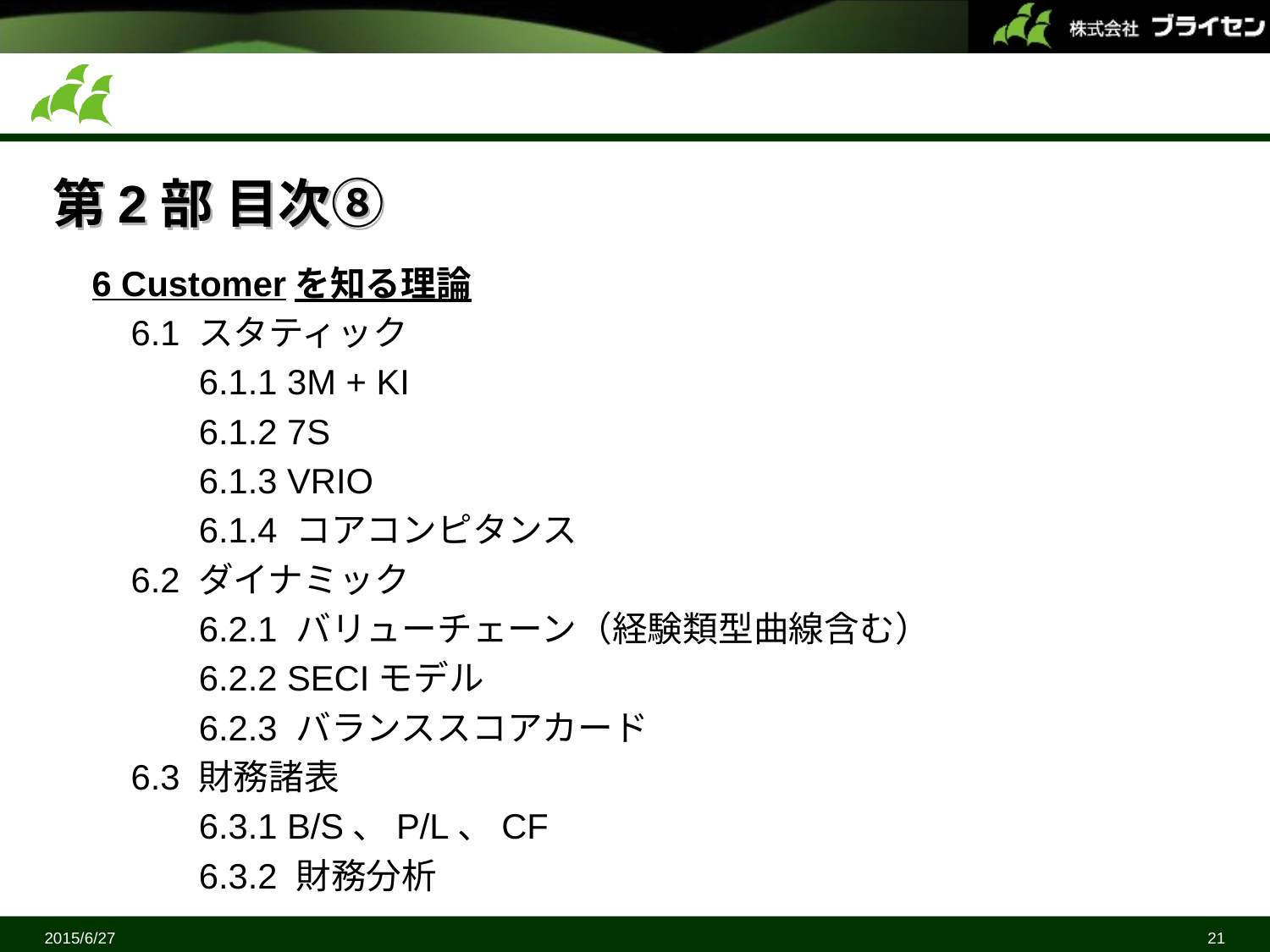

# 第2部 目次⑧

    6 Customerを知る理論
        6.1 スタティック
               6.1.1 3M + KI
               6.1.2 7S
               6.1.3 VRIO
               6.1.4 コアコンピタンス
        6.2 ダイナミック
               6.2.1 バリューチェーン（経験類型曲線含む）
               6.2.2 SECIモデル
               6.2.3 バランススコアカード
        6.3 財務諸表
               6.3.1 B/S、P/L、CF
               6.3.2 財務分析
2015/6/27
21